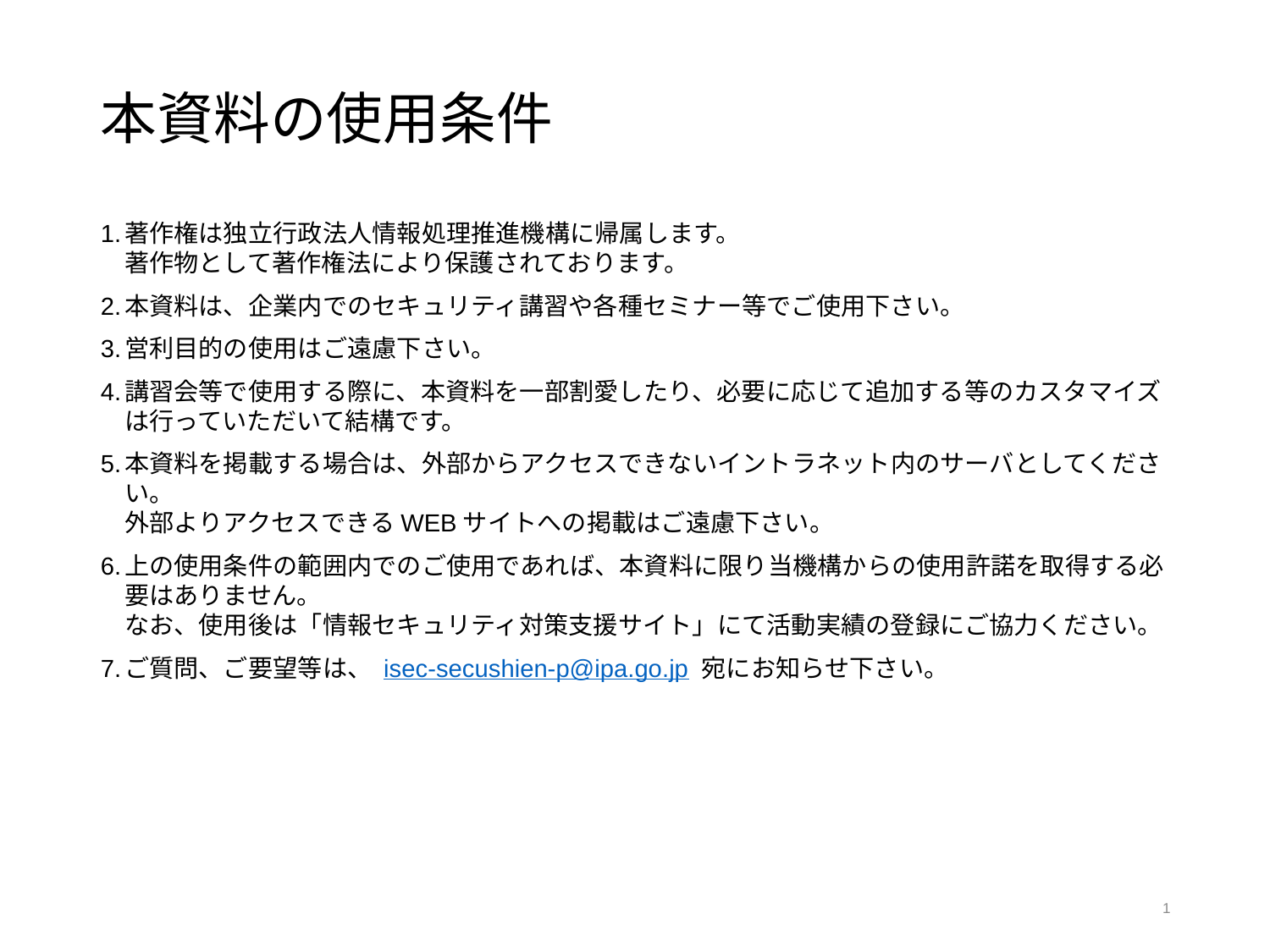

# 本資料の使用条件
著作権は独立行政法人情報処理推進機構に帰属します。
著作物として著作権法により保護されております。
本資料は、企業内でのセキュリティ講習や各種セミナー等でご使用下さい。
営利目的の使用はご遠慮下さい。
講習会等で使用する際に、本資料を一部割愛したり、必要に応じて追加する等のカスタマイズは行っていただいて結構です。
本資料を掲載する場合は、外部からアクセスできないイントラネット内のサーバとしてください。
外部よりアクセスできるWEBサイトへの掲載はご遠慮下さい。
上の使用条件の範囲内でのご使用であれば、本資料に限り当機構からの使用許諾を取得する必要はありません。
なお、使用後は「情報セキュリティ対策支援サイト」にて活動実績の登録にご協力ください。
ご質問、ご要望等は、 isec-secushien-p@ipa.go.jp 宛にお知らせ下さい。
1